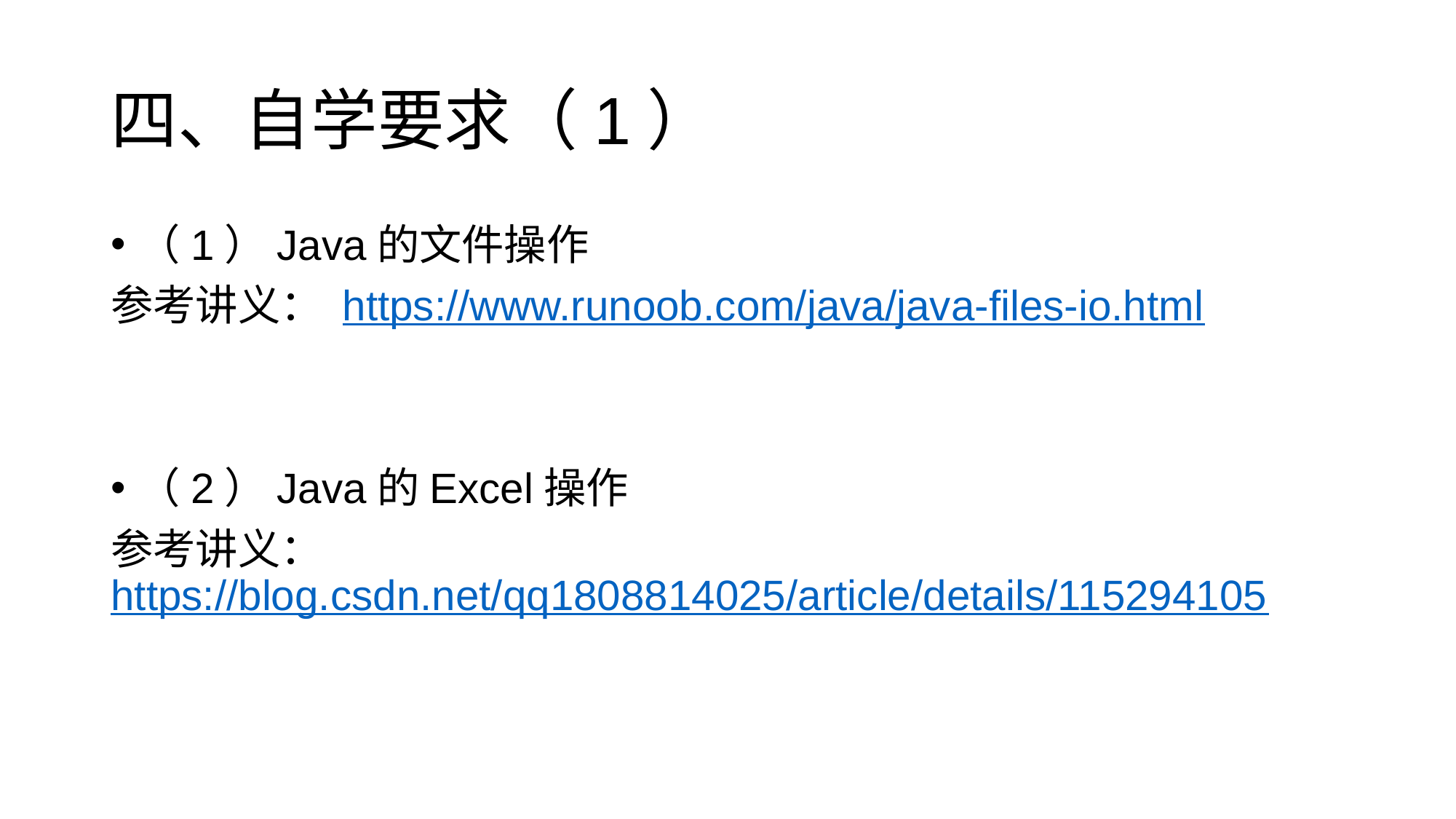

# 四、自学要求（1）
（1）Java的文件操作
参考讲义： https://www.runoob.com/java/java-files-io.html

（2）Java的Excel操作
参考讲义： https://blog.csdn.net/qq1808814025/article/details/115294105